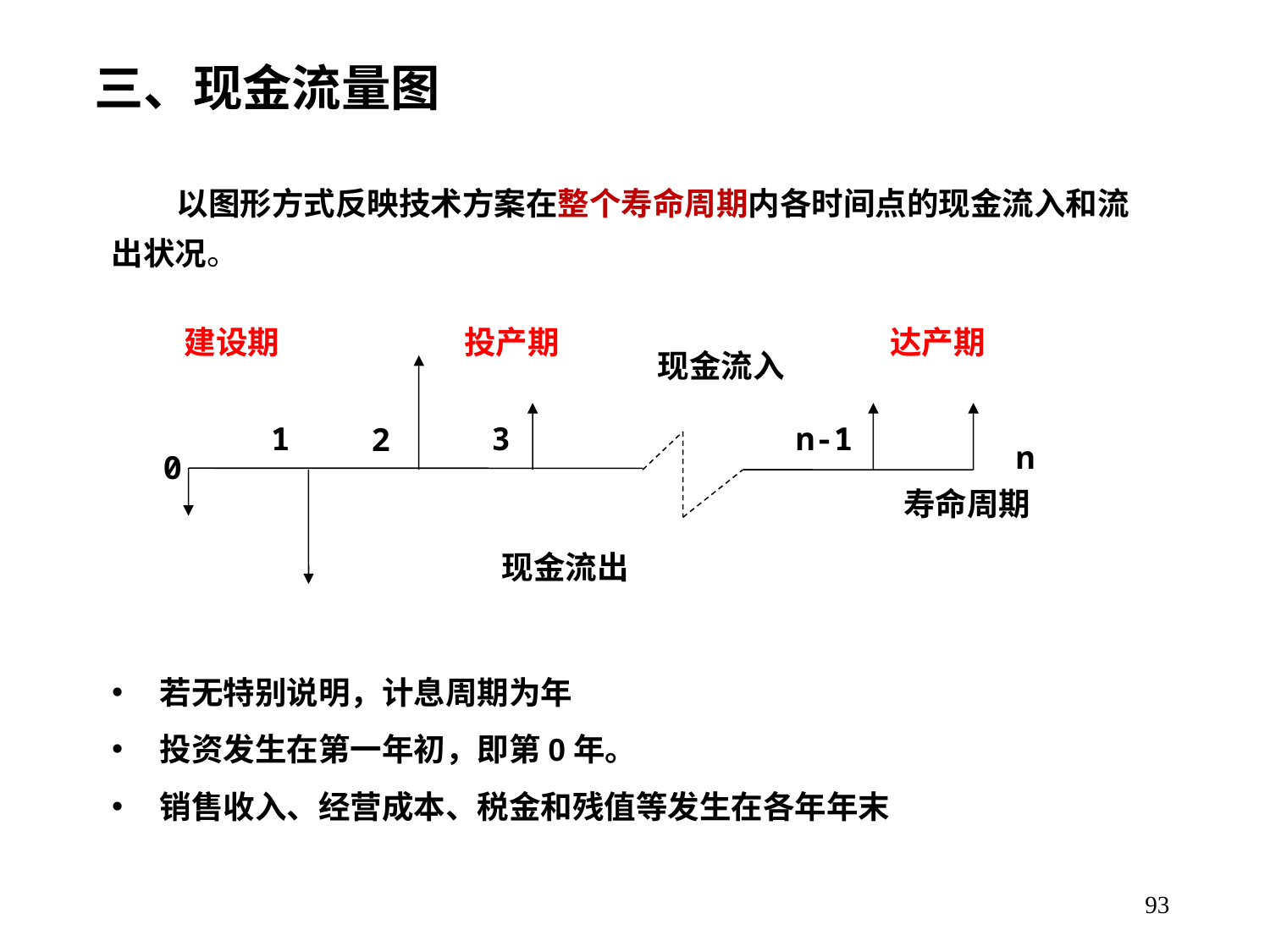

三、现金流量图
        以图形方式反映技术方案在整个寿命周期内各时间点的现金流入和流出状况。
建设期
投产期
达产期
现金流入

1
3
n-1
2

n
0

寿命周期
现金流出
若无特别说明，计息周期为年
投资发生在第一年初，即第0年。
销售收入、经营成本、税金和残值等发生在各年年末

93